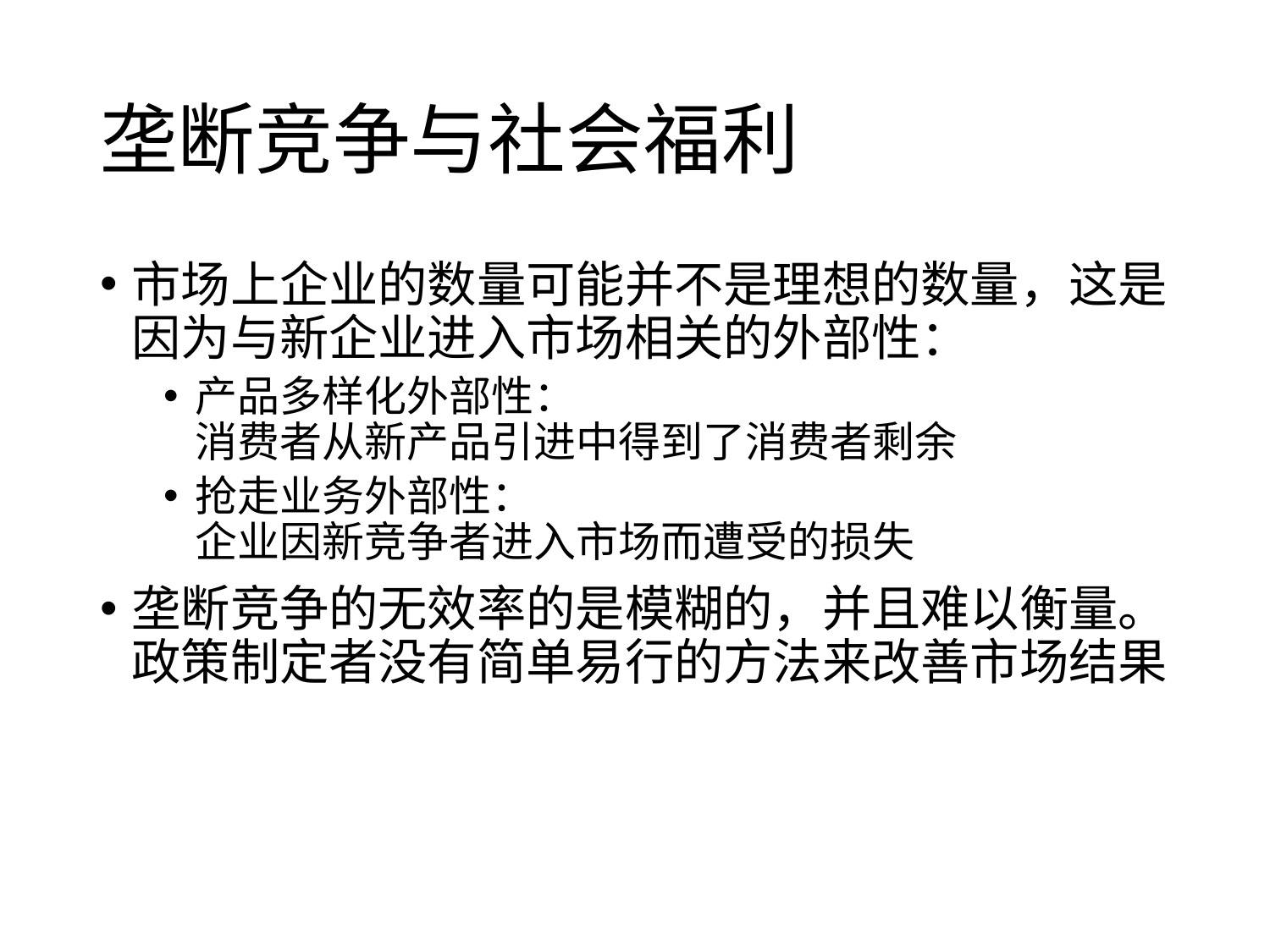

# 垄断竞争与社会福利
市场上企业的数量可能并不是理想的数量，这是因为与新企业进入市场相关的外部性：
产品多样化外部性：
消费者从新产品引进中得到了消费者剩余
抢走业务外部性：
企业因新竞争者进入市场而遭受的损失
垄断竞争的无效率的是模糊的，并且难以衡量。政策制定者没有简单易行的方法来改善市场结果